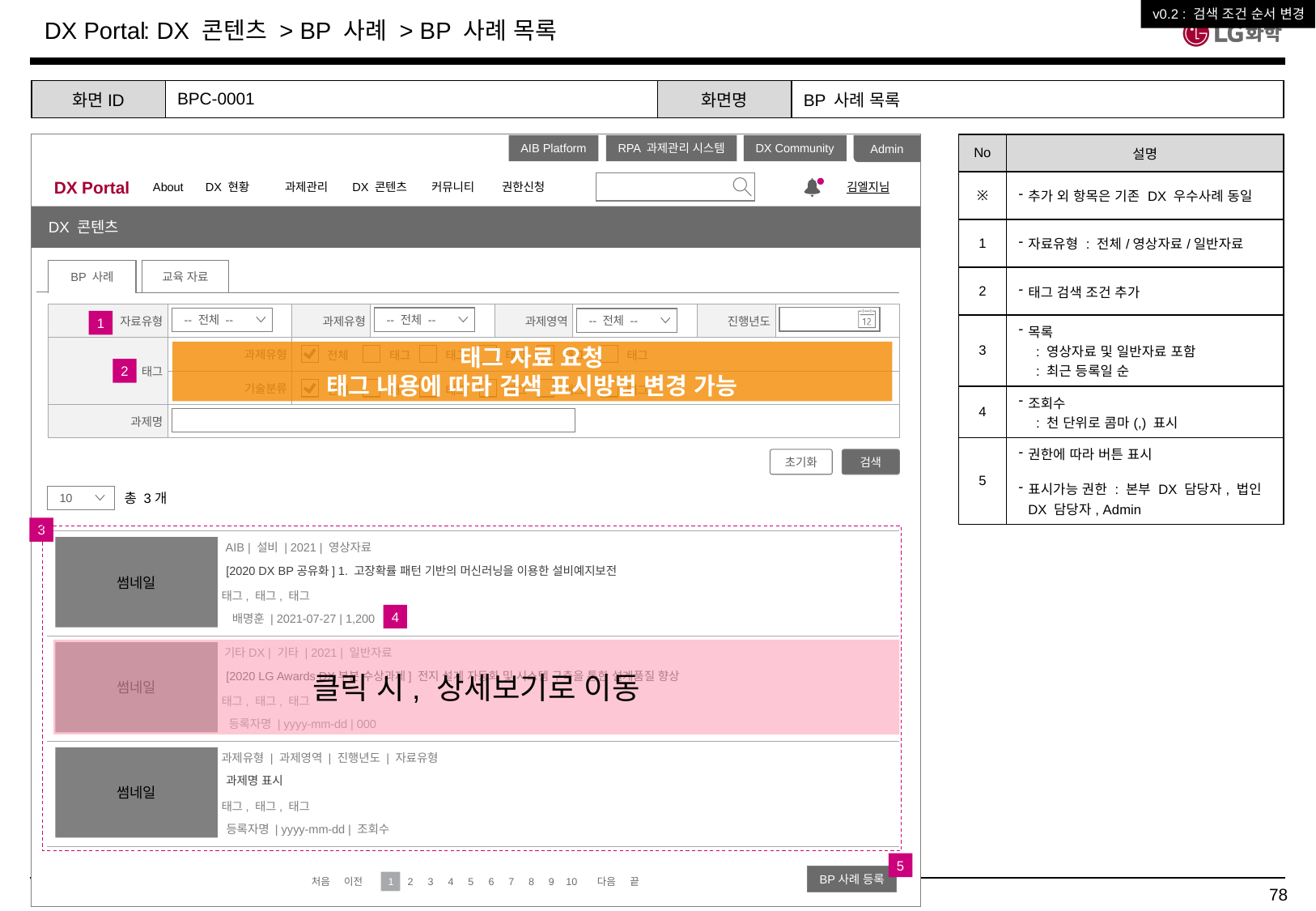

v0.2 : 검색 조건 순서 변경
: DX 콘텐츠 > BP 사례 > BP 사례 목록
| 화면ID | BPC-0001 | 화면명 | BP 사례 목록 |
| --- | --- | --- | --- |

| No | 설명 |
| --- | --- |
| ※ | 추가 외 항목은 기존 DX 우수사례 동일 |
| 1 | 자료유형 : 전체/영상자료/일반자료 |
| 2 | 태그 검색 조건 추가 |
| 3 | 목록 : 영상자료 및 일반자료 포함 : 최근 등록일 순 |
| 4 | 조회수 : 천 단위로 콤마(,) 표시 |
| 5 | 권한에 따라 버튼 표시 표시가능 권한 : 본부 DX 담당자, 법인 DX 담당자, Admin |

Admin
DX Portal

About
DX 현황
과제관리
DX 콘텐츠
커뮤니티
권한신청
김엘지님

AIB Platform
RPA 과제관리 시스템
DX Community

DX 콘텐츠
DX 콘텐츠
BP 사례
교육 자료
| 자료유형 |  | 과제유형 |  | 과제영역 |  | 진행년도 |  |
| --- | --- | --- | --- | --- | --- | --- | --- |
| 태그 | 과제유형 |  |  |  |  |  |  |
|  | 기술분류 |  |  |  |  |  |  |
| 과제명 |  |  |  |  |  |  |  |

-- 전체 --

-- 전체 --

-- 전체 --

1
태그 자료 요청
태그 내용에 따라 검색 표시방법 변경 가능

전체

태그

태그

태그

태그

태그

전체

태그

태그

태그

태그

태그
2

초기화
검색
총 3개
10

3

|  |
| --- |
|  |
|  |
AIB | 설비 | 2021 | 영상자료
[2020 DX BP공유화] 1. 고장확률 패턴 기반의 머신러닝을 이용한 설비예지보전
태그, 태그, 태그
배명훈 | 2021-07-27 | 1,200
썸네일
4
기타DX | 기타 | 2021 | 일반자료
[2020 LG Awards DX부분 수상과제] 전지 설계 자동화 및 시스템 구축을 통한 설계품질 향상
태그, 태그, 태그
등록자명 | yyyy-mm-dd | 000
썸네일
클릭 시, 상세보기로 이동
과제유형 | 과제영역 | 진행년도 | 자료유형
과제명 표시
태그, 태그, 태그
등록자명 | yyyy-mm-dd | 조회수
썸네일
5
BP사례 등록
처음     이전
다음     끝
1
2
3
4
5
6
7
8
9
10